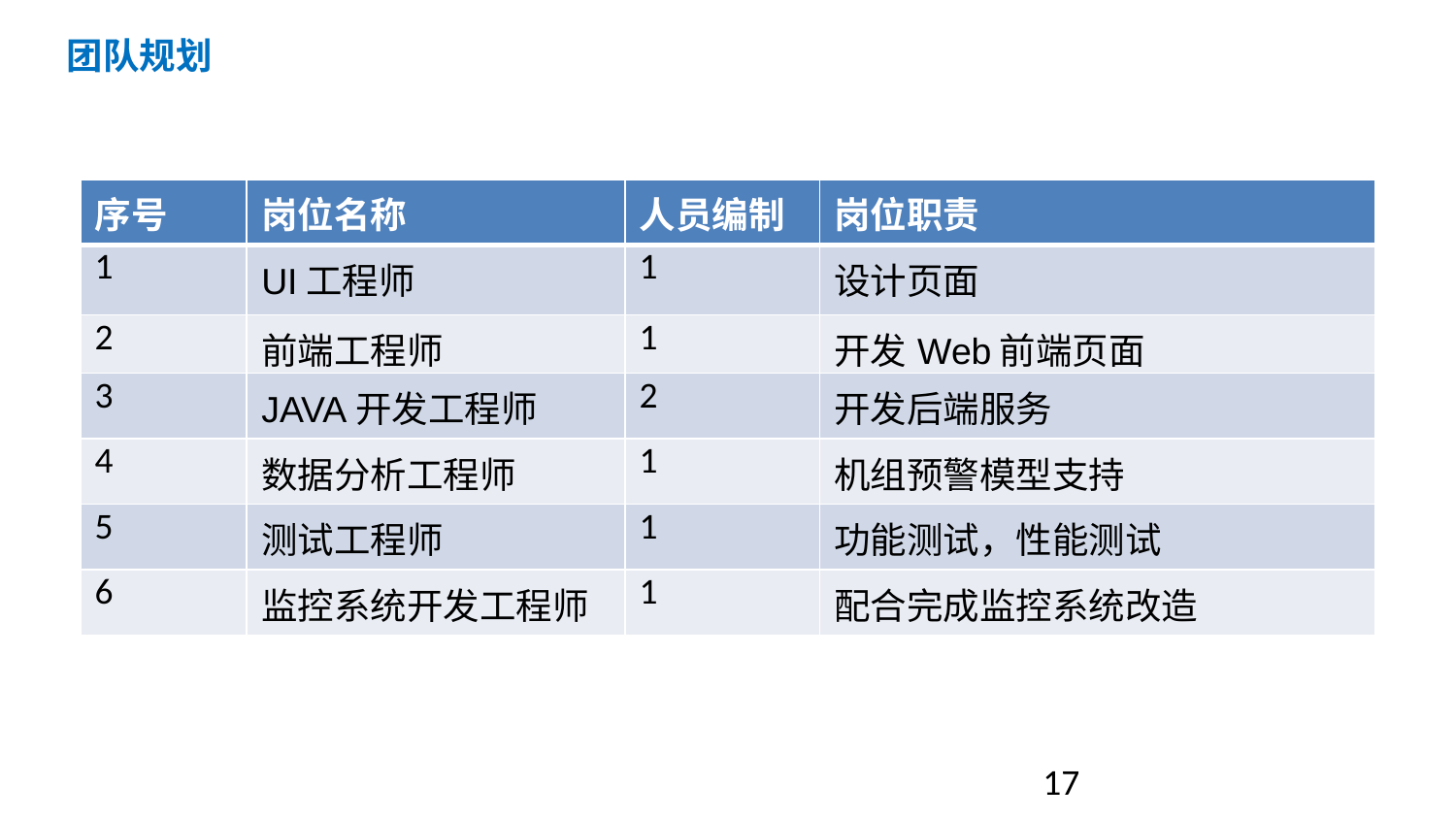

目 录
团队规划
| 序号 | 岗位名称 | 人员编制 | 岗位职责 |
| --- | --- | --- | --- |
| 1 | UI工程师 | 1 | 设计页面 |
| 2 | 前端工程师 | 1 | 开发Web前端页面 |
| 3 | JAVA开发工程师 | 2 | 开发后端服务 |
| 4 | 数据分析工程师 | 1 | 机组预警模型支持 |
| 5 | 测试工程师 | 1 | 功能测试，性能测试 |
| 6 | 监控系统开发工程师 | 1 | 配合完成监控系统改造 |
17